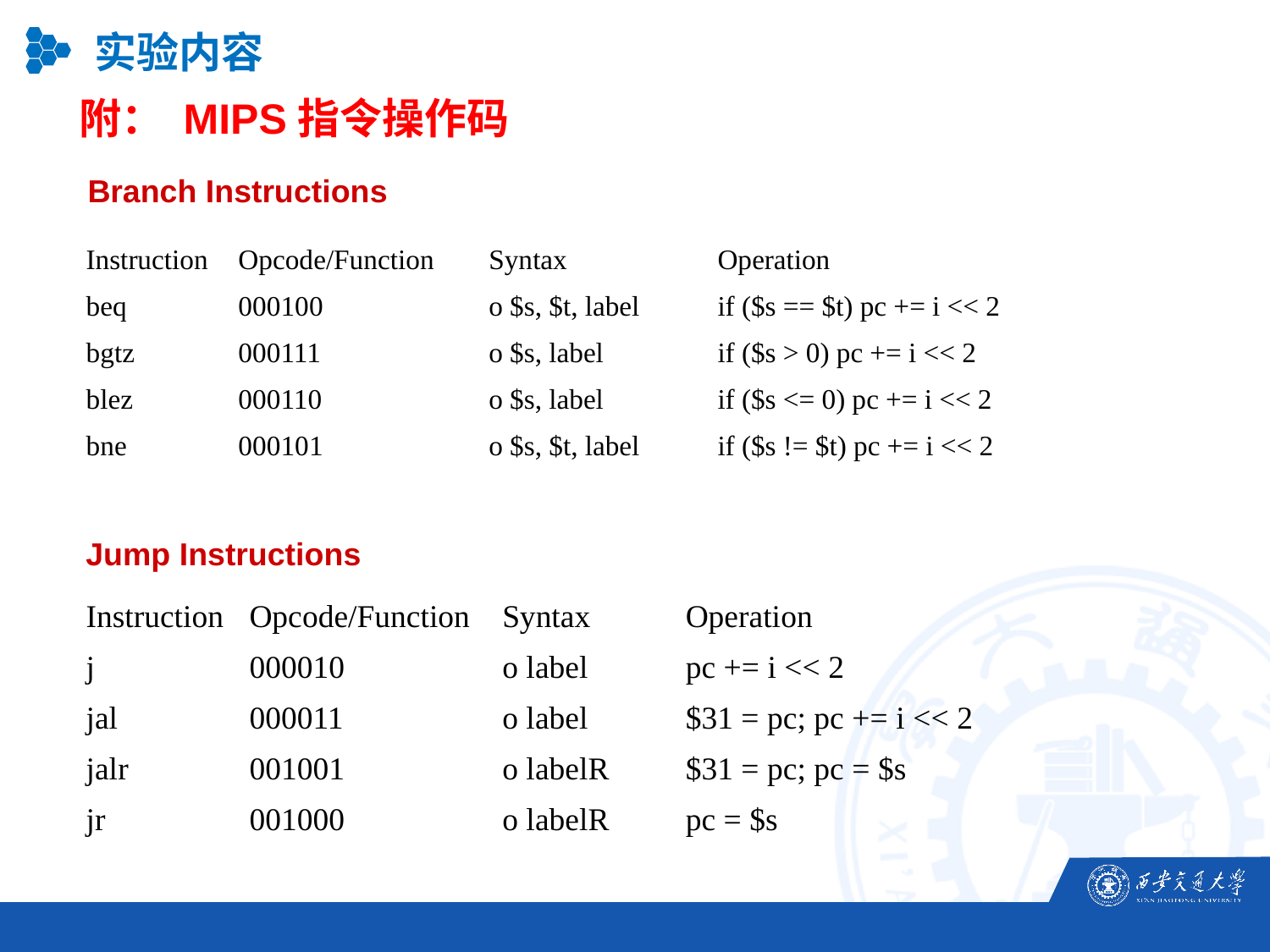

实验内容
附： MIPS指令操作码
Branch Instructions
| Instruction | Opcode/Function | Syntax | Operation |
| --- | --- | --- | --- |
| beq | 000100 | o $s, $t, label | if ($s == $t) pc += i << 2 |
| bgtz | 000111 | o $s, label | if ($s > 0) pc += i << 2 |
| blez | 000110 | o $s, label | if ($s <= 0) pc += i << 2 |
| bne | 000101 | o $s, $t, label | if ($s != $t) pc += i << 2 |
Jump Instructions
| Instruction | Opcode/Function | Syntax | Operation |
| --- | --- | --- | --- |
| j | 000010 | o label | pc += i << 2 |
| jal | 000011 | o label | $31 = pc; pc += i << 2 |
| jalr | 001001 | o labelR | $31 = pc; pc = $s |
| jr | 001000 | o labelR | pc = $s |